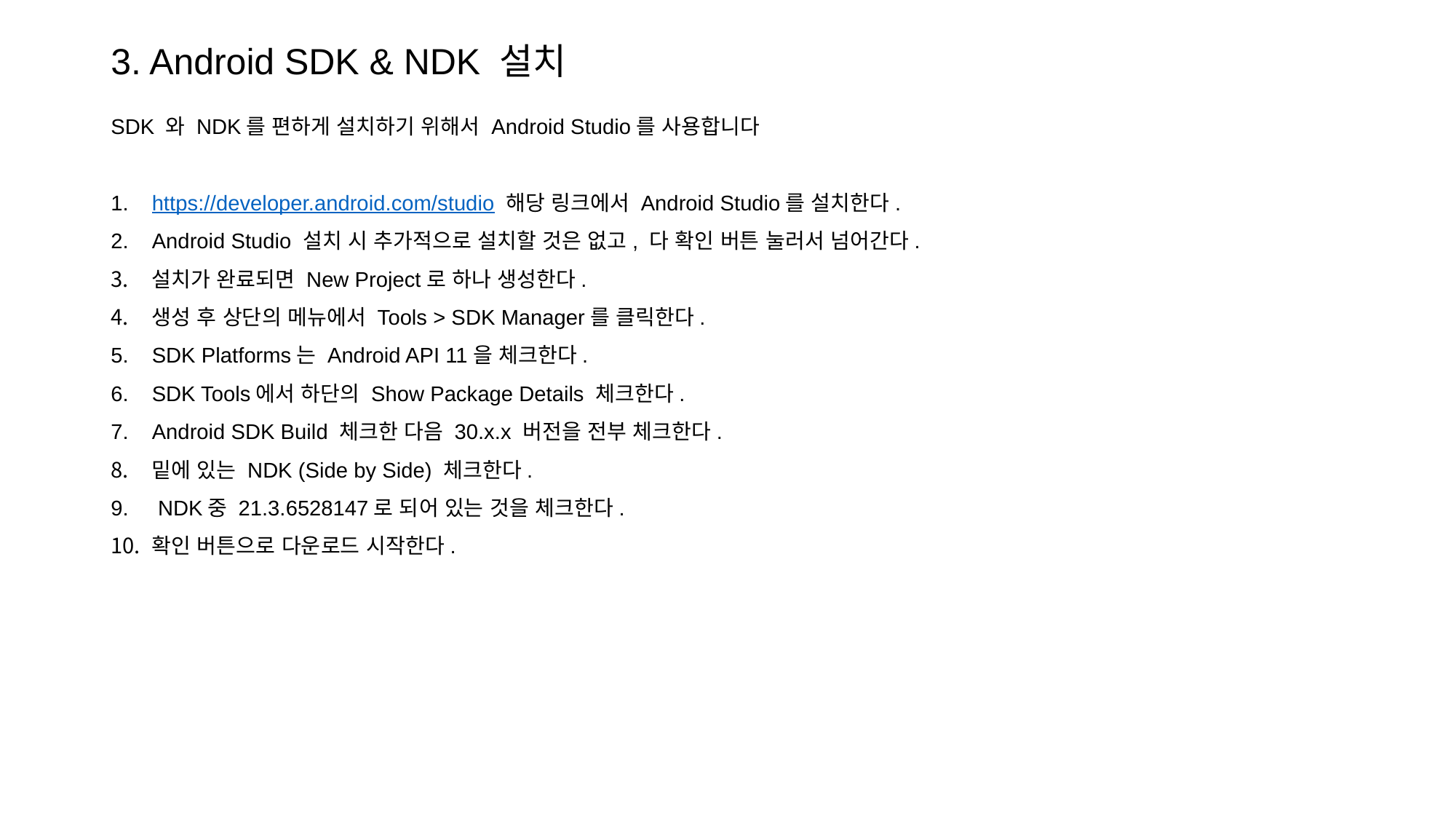

# 3. Android SDK & NDK 설치
SDK 와 NDK를 편하게 설치하기 위해서 Android Studio를 사용합니다

https://developer.android.com/studio 해당 링크에서 Android Studio를 설치한다.
Android Studio 설치 시 추가적으로 설치할 것은 없고, 다 확인 버튼 눌러서 넘어간다.
설치가 완료되면 New Project로 하나 생성한다.
생성 후 상단의 메뉴에서 Tools > SDK Manager를 클릭한다.
SDK Platforms는 Android API 11을 체크한다.
SDK Tools에서 하단의 Show Package Details 체크한다.
Android SDK Build 체크한 다음 30.x.x 버전을 전부 체크한다.
밑에 있는 NDK (Side by Side) 체크한다.
 NDK중 21.3.6528147로 되어 있는 것을 체크한다.
확인 버튼으로 다운로드 시작한다.